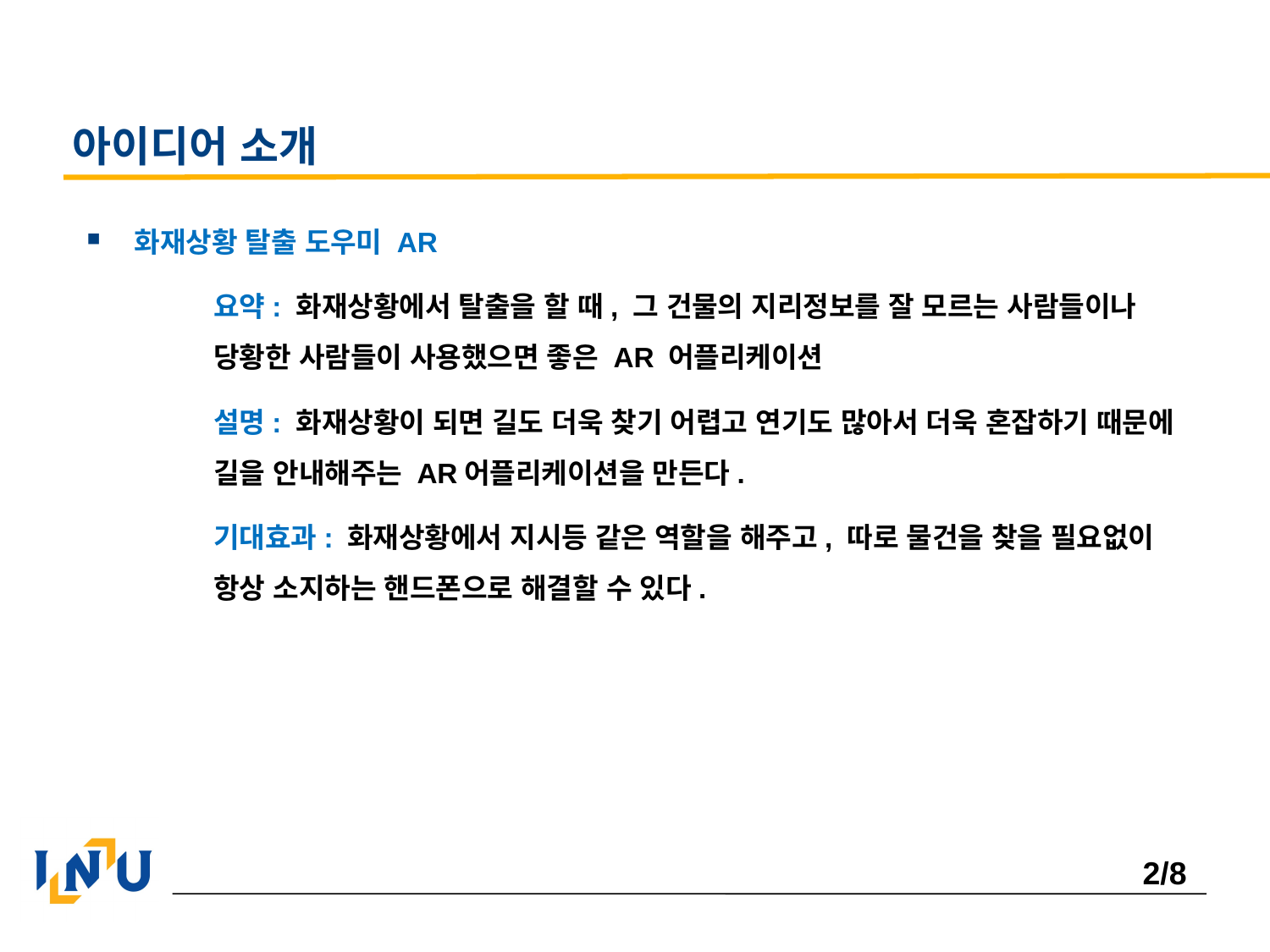

# 아이디어 소개
화재상황 탈출 도우미 AR
	요약: 화재상황에서 탈출을 할 때, 그 건물의 지리정보를 잘 모르는 사람들이나  	당황한 사람들이 사용했으면 좋은 AR 어플리케이션
	설명: 화재상황이 되면 길도 더욱 찾기 어렵고 연기도 많아서 더욱 혼잡하기 때문에 	길을 안내해주는 AR어플리케이션을 만든다.
	기대효과: 화재상황에서 지시등 같은 역할을 해주고, 따로 물건을 찾을 필요없이 	항상 소지하는 핸드폰으로 해결할 수 있다.